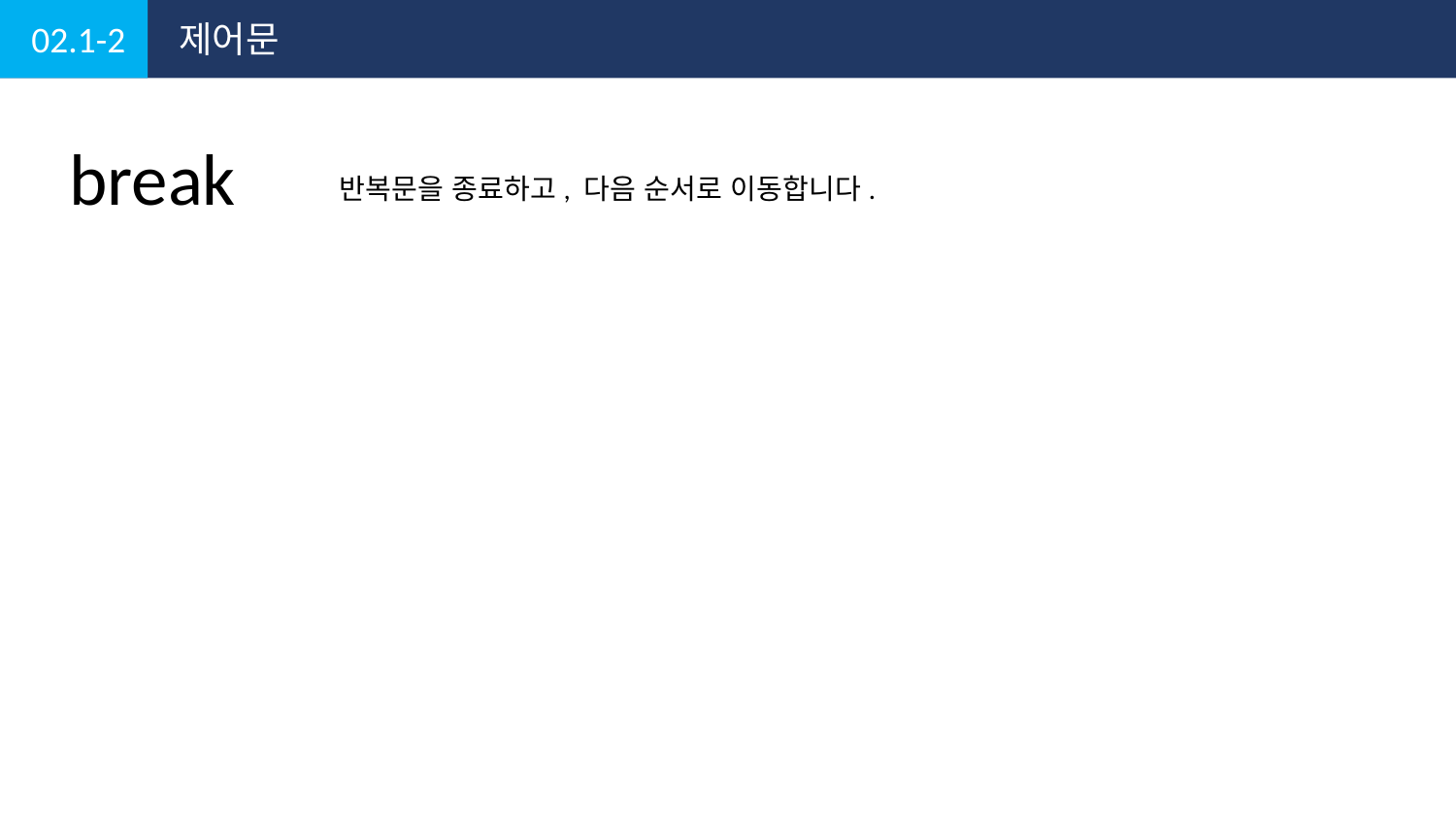

02.1-2
제어문
break
반복문을 종료하고, 다음 순서로 이동합니다.